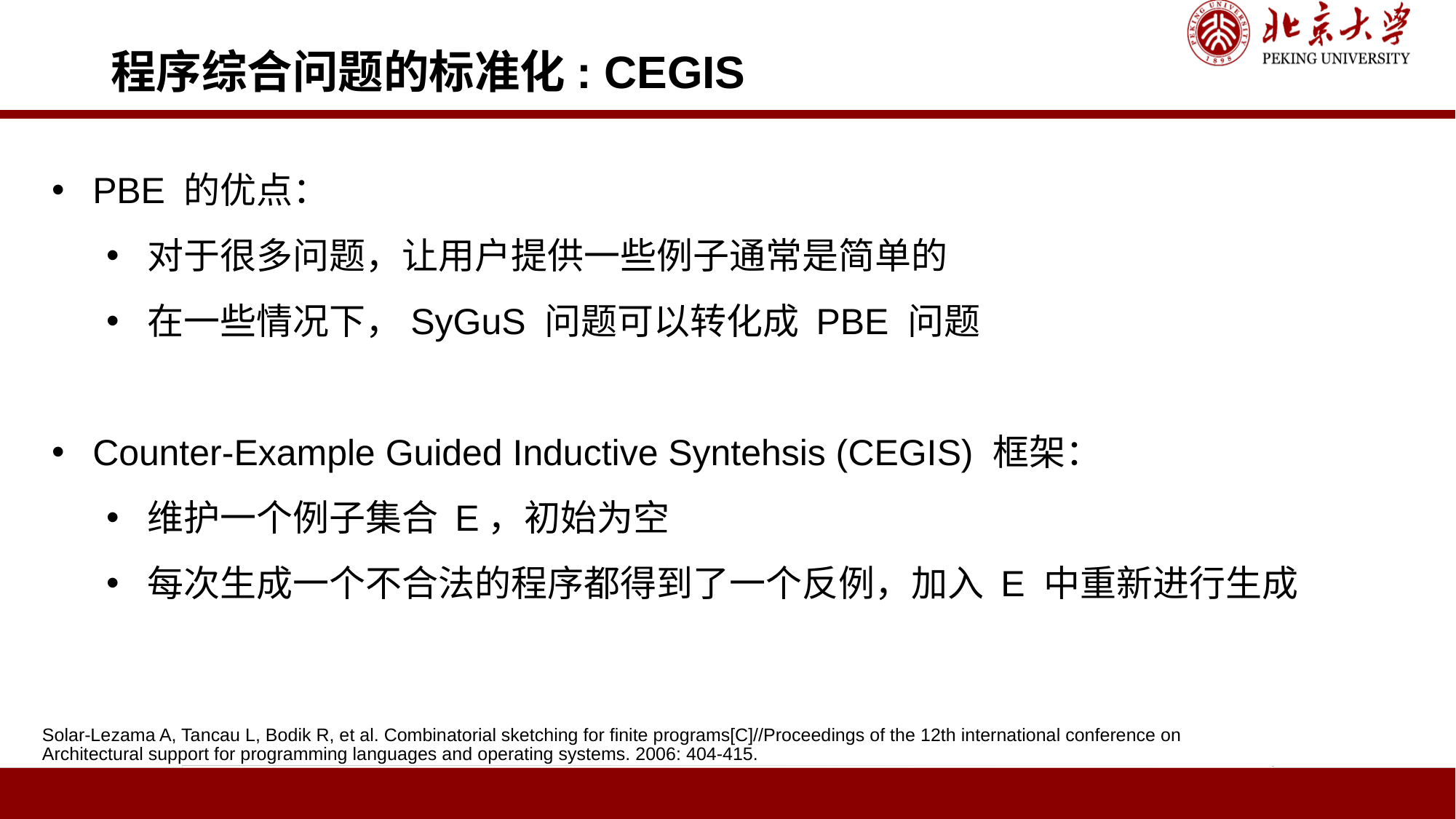

程序综合问题的标准化: CEGIS

PBE 的优点：
对于很多问题，让用户提供一些例子通常是简单的
在一些情况下，SyGuS 问题可以转化成 PBE 问题

Counter-Example Guided Inductive Syntehsis (CEGIS) 框架：
维护一个例子集合 E，初始为空
每次生成一个不合法的程序都得到了一个反例，加入 E 中重新进行生成
Solar-Lezama A, Tancau L, Bodik R, et al. Combinatorial sketching for finite programs[C]//Proceedings of the 12th international conference on Architectural support for programming languages and operating systems. 2006: 404-415.